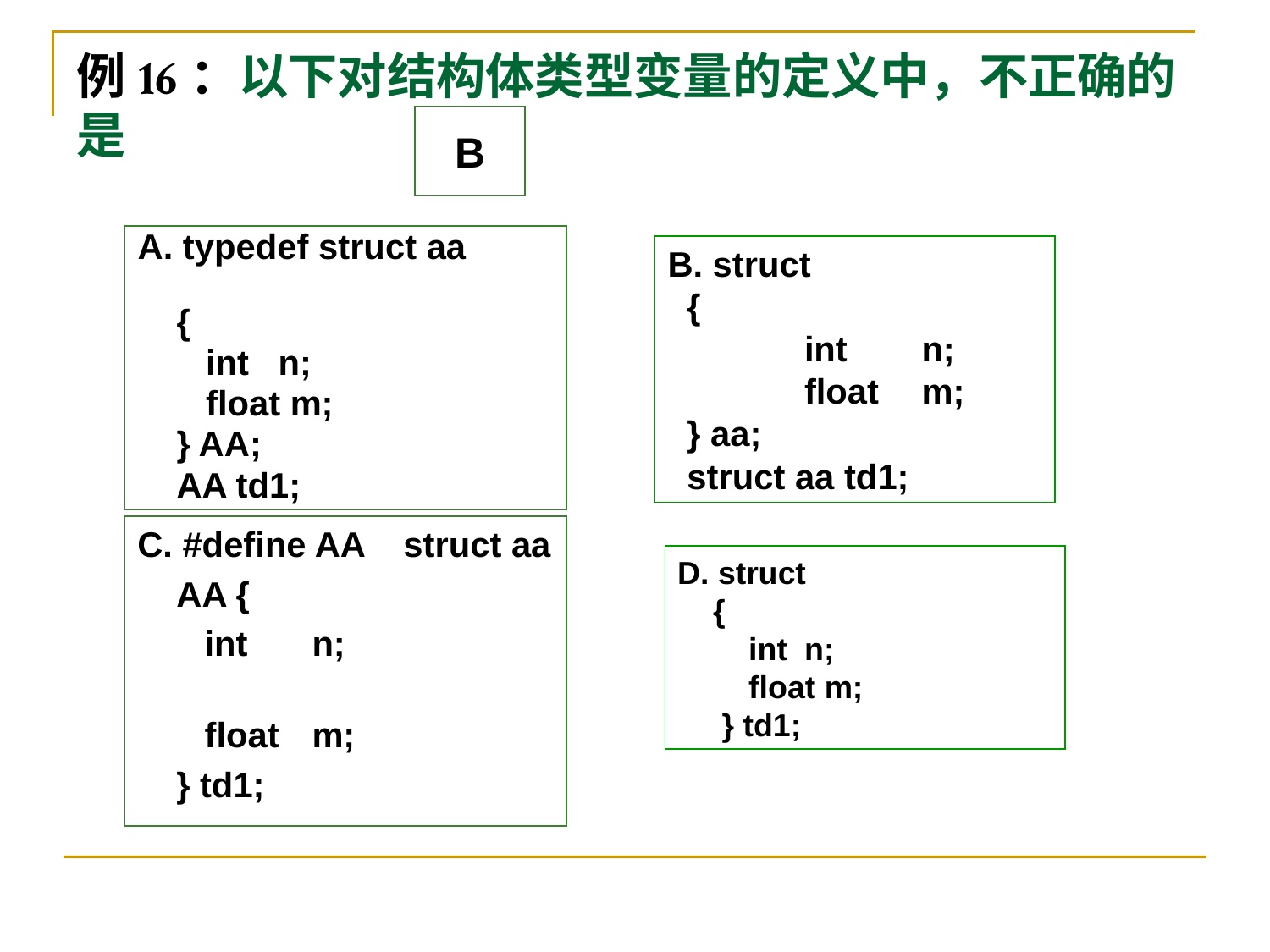

# 例16：以下对结构体类型变量的定义中，不正确的是
B
A. typedef struct aa
    {
       int   n;
       float m;
    } AA;
    AA td1;
B. struct
  {
	 int 	n;
	 float 	m;
  } aa;
  struct aa td1;
C. #define AA    struct aa
    AA {
	  int 	n;
	  float 	m;
    } td1;
D. struct
    {
        int	n;
        float m;
     } td1;